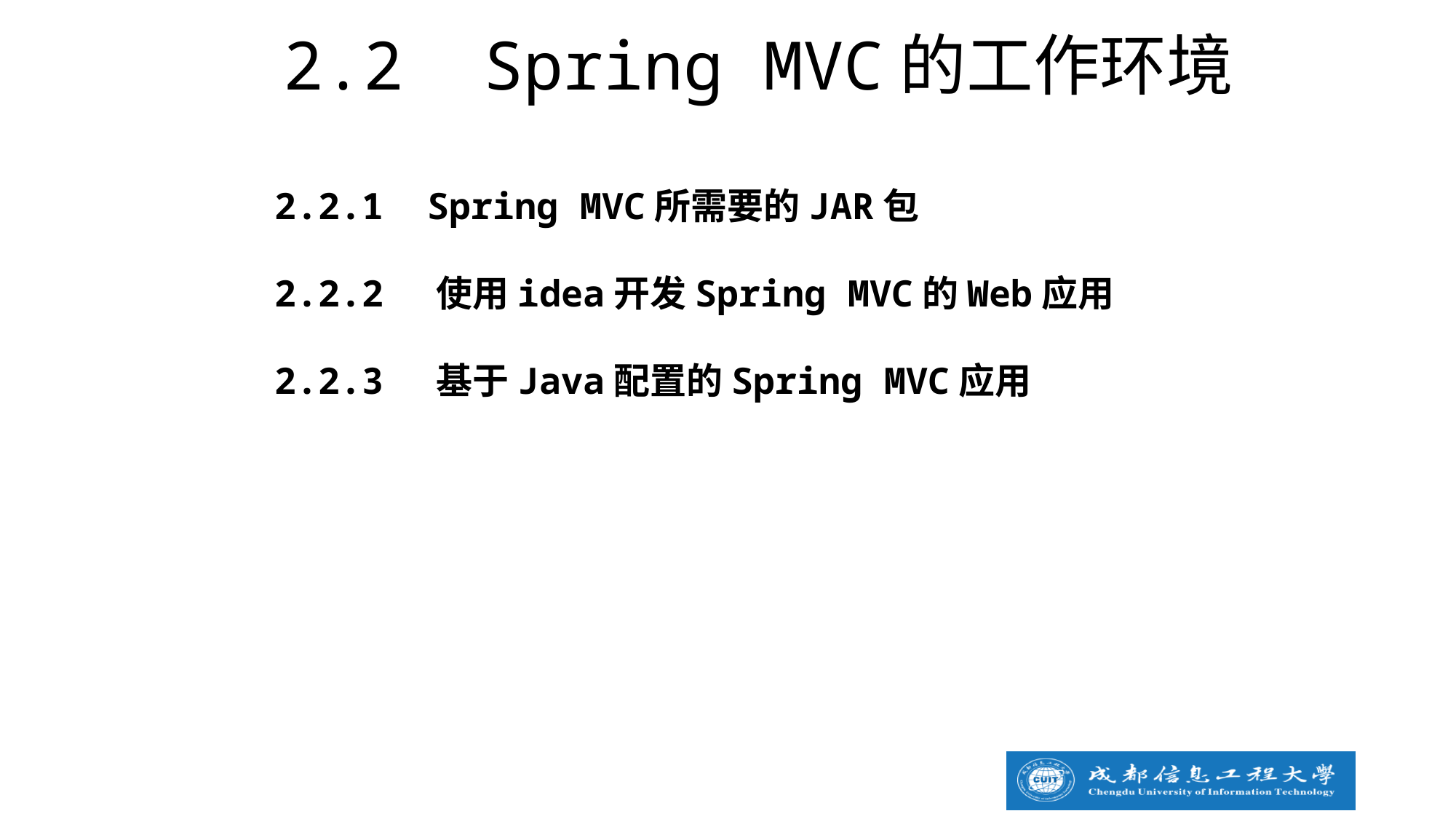

2.2  Spring MVC的工作环境
2.2.1  Spring MVC所需要的JAR包

2.2.2  使用idea开发Spring MVC的Web应用

2.2.3  基于Java配置的Spring MVC应用